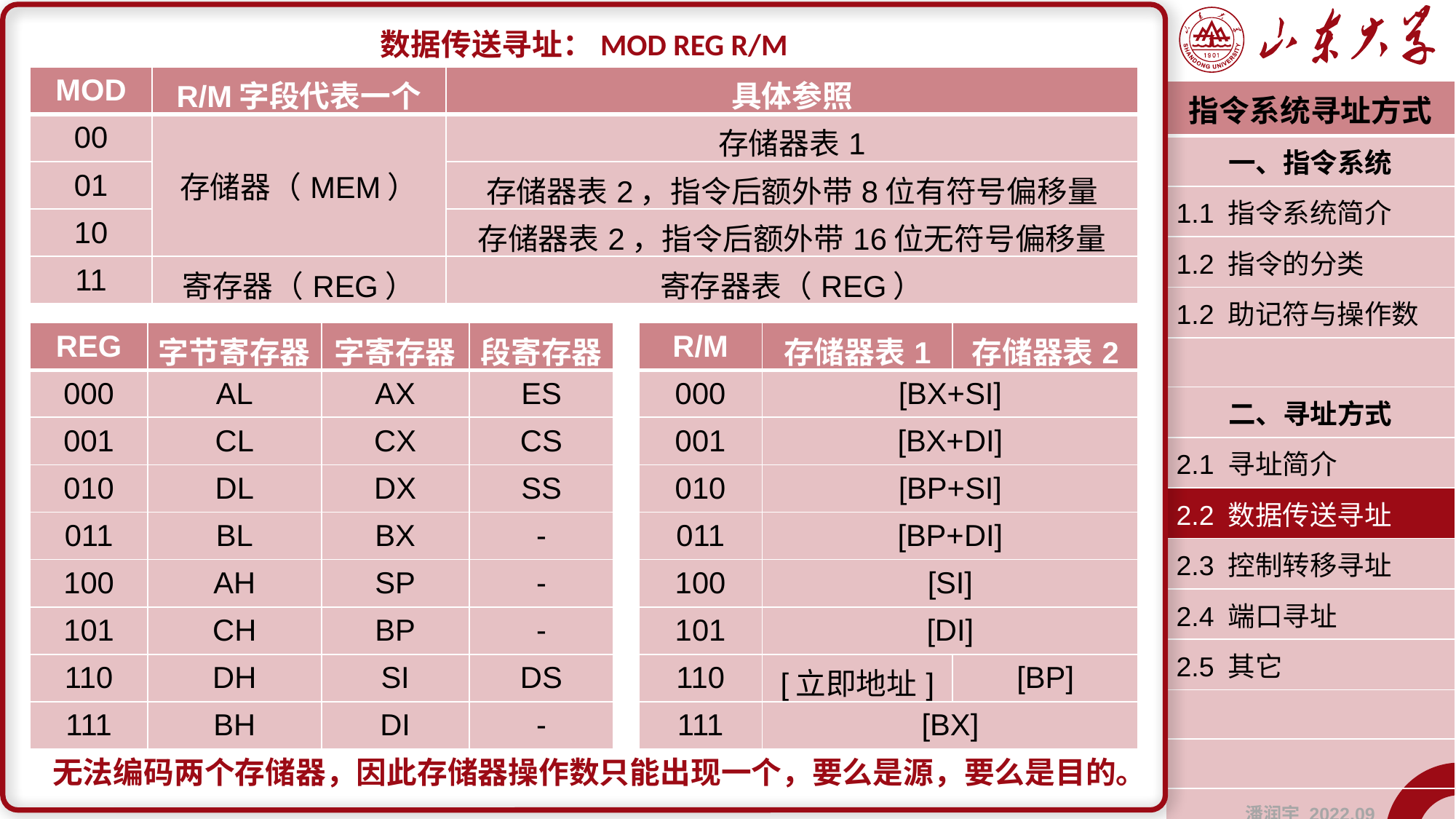

数据传送寻址：MOD REG R/M

无法编码两个存储器，因此存储器操作数只能出现一个，要么是源，要么是目的。
| MOD | R/M字段代表一个 | 具体参照 |
| --- | --- | --- |
| 00 | 存储器（MEM） | 存储器表1 |
| 01 |  | 存储器表2，指令后额外带8位有符号偏移量 |
| 10 |  | 存储器表2，指令后额外带16位无符号偏移量 |
| 11 | 寄存器（REG） | 寄存器表（REG） |
| 指令系统寻址方式 |
| --- |
| 一、指令系统 |
| 1.1 指令系统简介 |
| 1.2 指令的分类 |
| 1.2 助记符与操作数 |
|  |
| 二、寻址方式 |
| 2.1 寻址简介 |
| 2.2 数据传送寻址 |
| 2.3 控制转移寻址 |
| 2.4 端口寻址 |
| 2.5 其它 |
|  |
|  |
| 潘润宇 2022.09 |
| REG | 字节寄存器 | 字寄存器 | 段寄存器 |
| --- | --- | --- | --- |
| 000 | AL | AX | ES |
| 001 | CL | CX | CS |
| 010 | DL | DX | SS |
| 011 | BL | BX | - |
| 100 | AH | SP | - |
| 101 | CH | BP | - |
| 110 | DH | SI | DS |
| 111 | BH | DI | - |
| R/M | 存储器表1 | 存储器表2 |
| --- | --- | --- |
| 000 | [BX+SI] |  |
| 001 | [BX+DI] |  |
| 010 | [BP+SI] |  |
| 011 | [BP+DI] |  |
| 100 | [SI] |  |
| 101 | [DI] |  |
| 110 | [立即地址] | [BP] |
| 111 | [BX] |  |